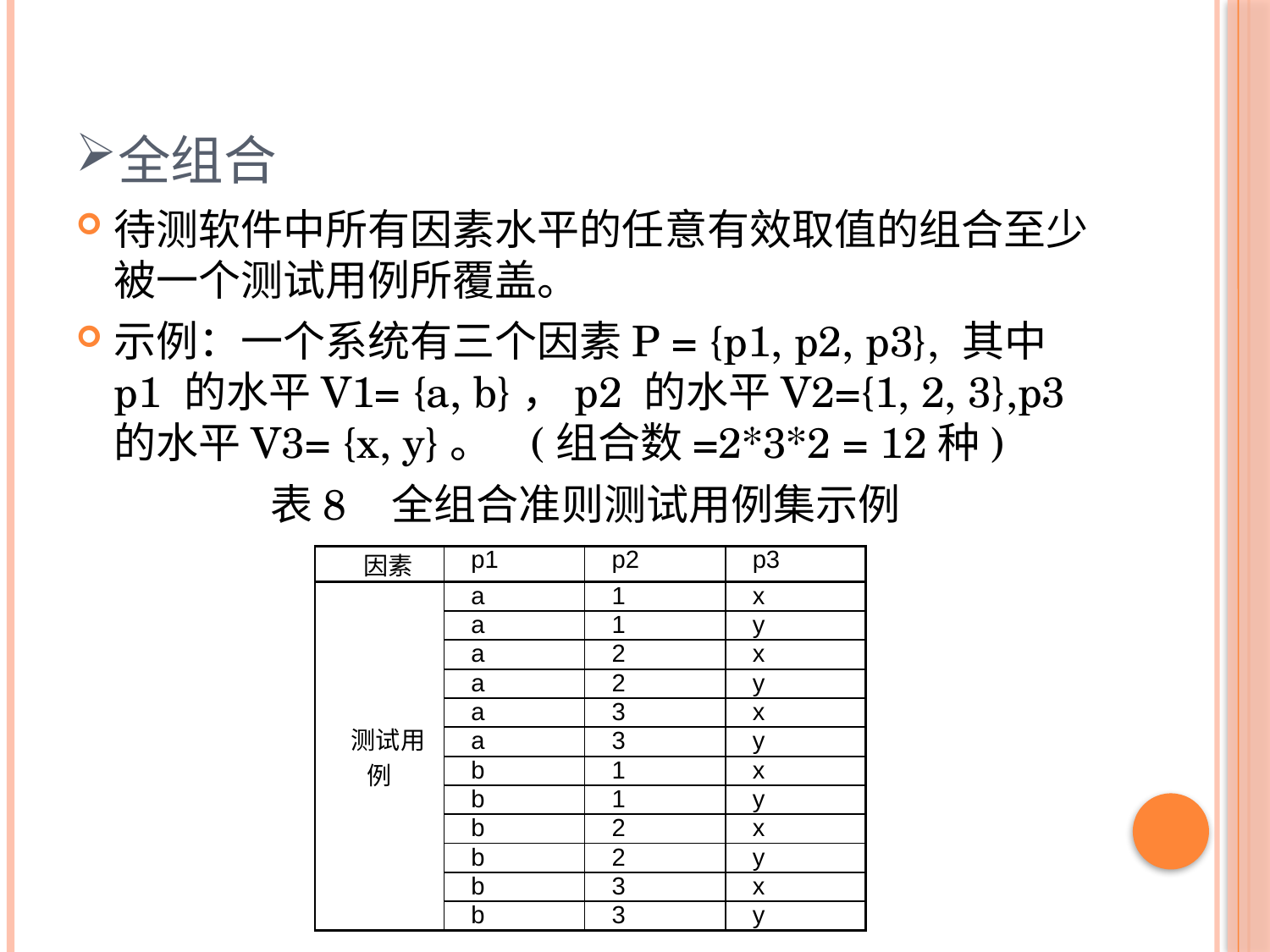

# 全组合
待测软件中所有因素水平的任意有效取值的组合至少被一个测试用例所覆盖。
示例：一个系统有三个因素P = {p1, p2, p3}, 其中 p1 的水平V1= {a, b}，p2 的水平V2={1, 2, 3},p3 的水平V3= {x, y}。   (组合数=2*3*2 = 12种)
		  表8   全组合准则测试用例集示例

| 因素 | p1 | p2 | p3 |
| --- | --- | --- | --- |
| 测试用例 | a | 1 | x |
|  | a | 1 | y |
|  | a | 2 | x |
|  | a | 2 | y |
|  | a | 3 | x |
|  | a | 3 | y |
|  | b | 1 | x |
|  | b | 1 | y |
|  | b | 2 | x |
|  | b | 2 | y |
|  | b | 3 | x |
|  | b | 3 | y |